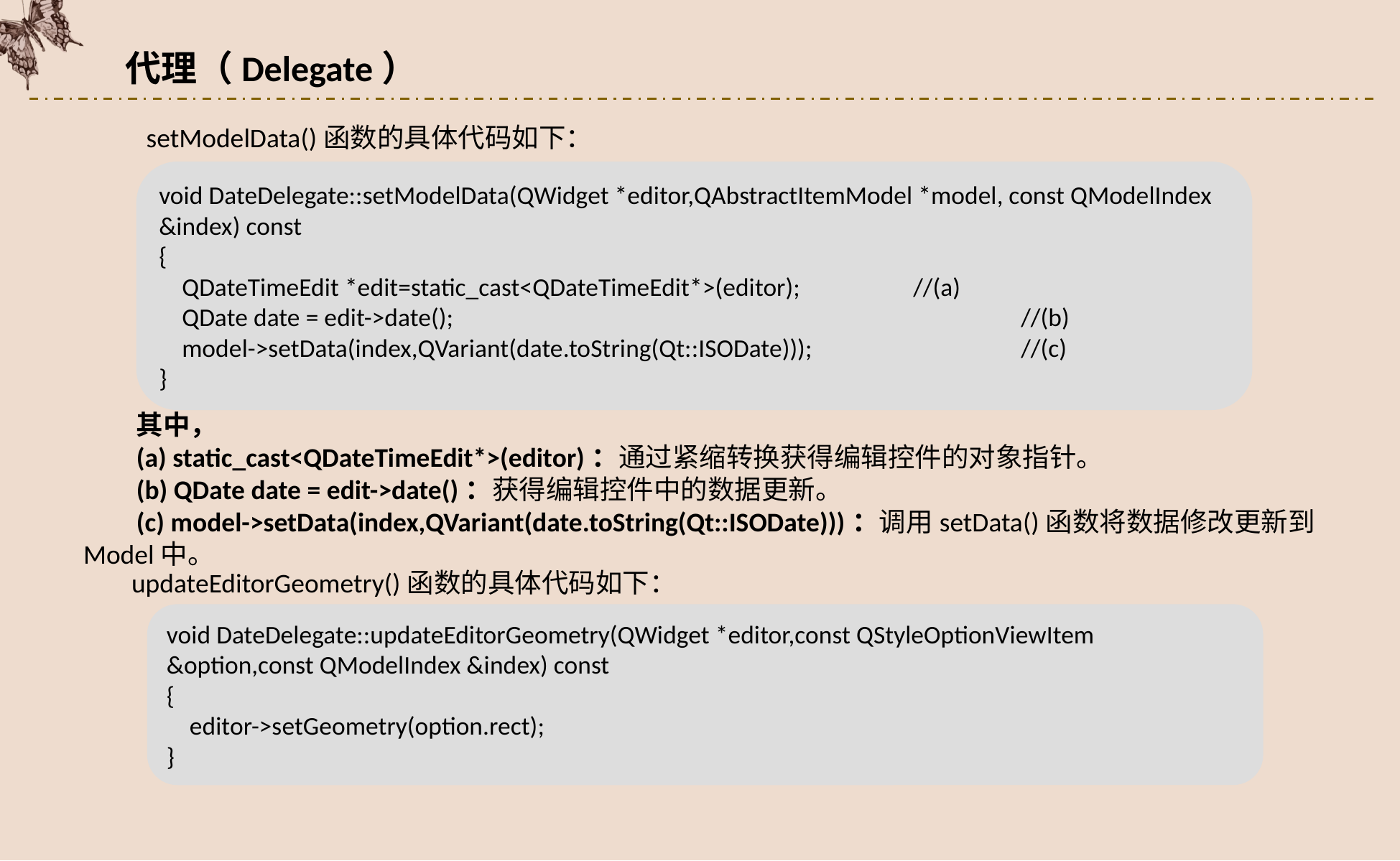

代理（Delegate）
setModelData()函数的具体代码如下：
void DateDelegate::setModelData(QWidget *editor,QAbstractItemModel *model, const QModelIndex &index) const
{
    QDateTimeEdit *edit=static_cast<QDateTimeEdit*>(editor);		//(a)
    QDate date = edit->date();						//(b)
    model->setData(index,QVariant(date.toString(Qt::ISODate)));		//(c)
}
其中，
(a) static_cast<QDateTimeEdit*>(editor)：通过紧缩转换获得编辑控件的对象指针。
(b) QDate date = edit->date()：获得编辑控件中的数据更新。
(c) model->setData(index,QVariant(date.toString(Qt::ISODate)))：调用setData()函数将数据修改更新到Model中。
updateEditorGeometry()函数的具体代码如下：
void DateDelegate::updateEditorGeometry(QWidget *editor,const QStyleOptionViewItem &option,const QModelIndex &index) const
{
    editor->setGeometry(option.rect);
}